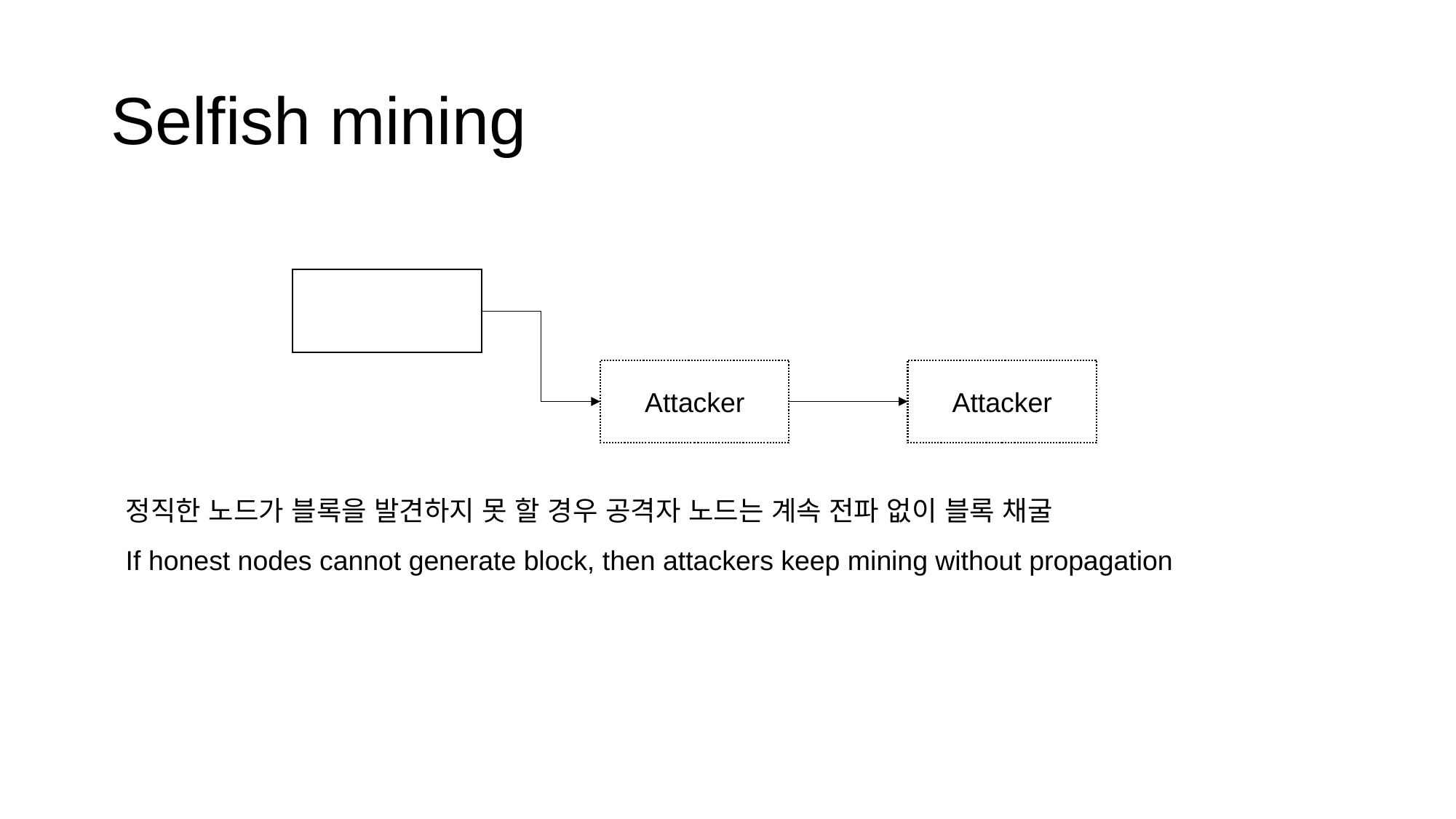

# Selfish mining

Attacker
Attacker
정직한 노드가 블록을 발견하지 못 할 경우 공격자 노드는 계속 전파 없이 블록 채굴
If honest nodes cannot generate block, then attackers keep mining without propagation